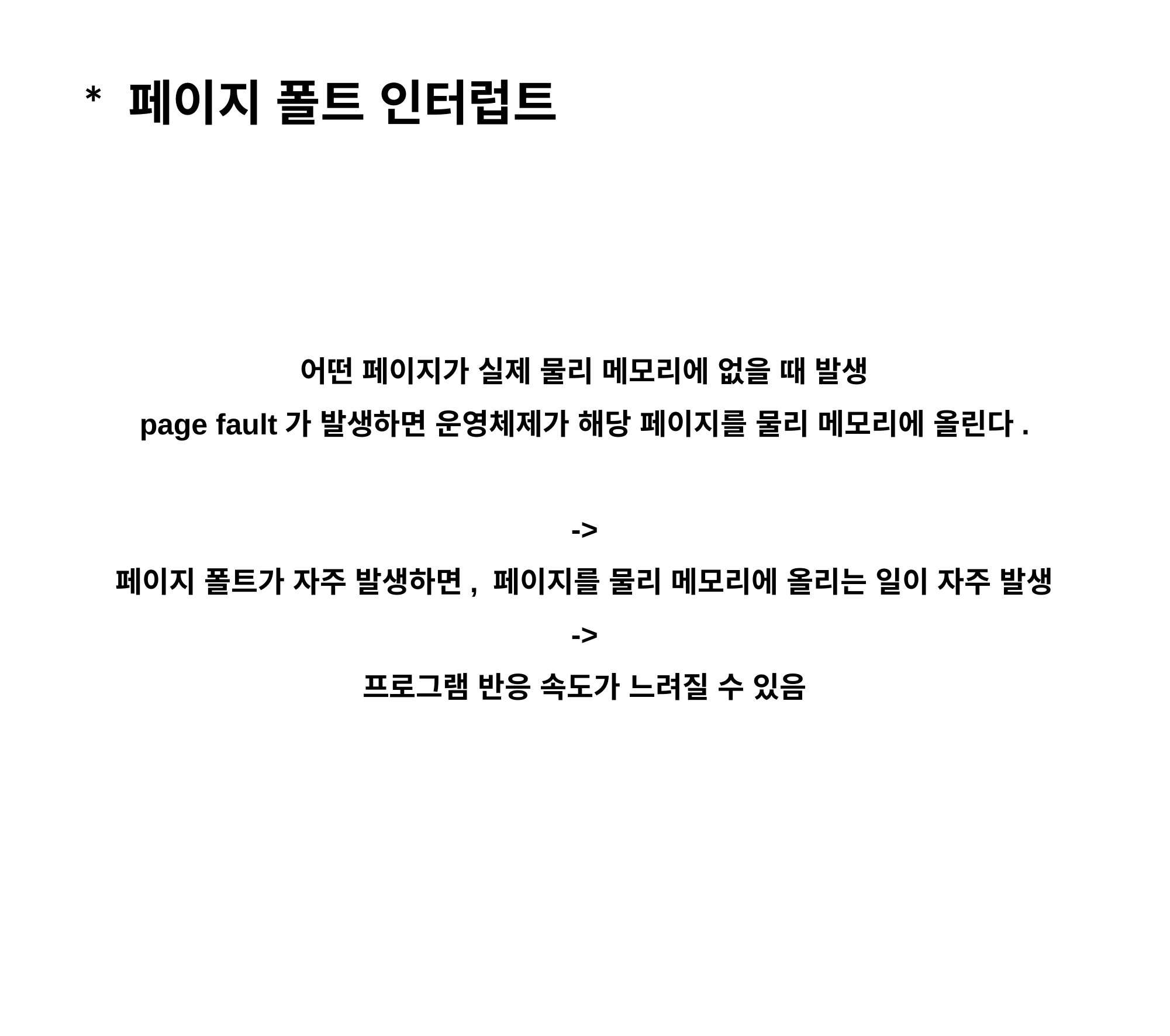

* 페이지 폴트 인터럽트
어떤 페이지가 실제 물리 메모리에 없을 때 발생
page fault가 발생하면 운영체제가 해당 페이지를 물리 메모리에 올린다.

->
페이지 폴트가 자주 발생하면, 페이지를 물리 메모리에 올리는 일이 자주 발생
->
프로그램 반응 속도가 느려질 수 있음